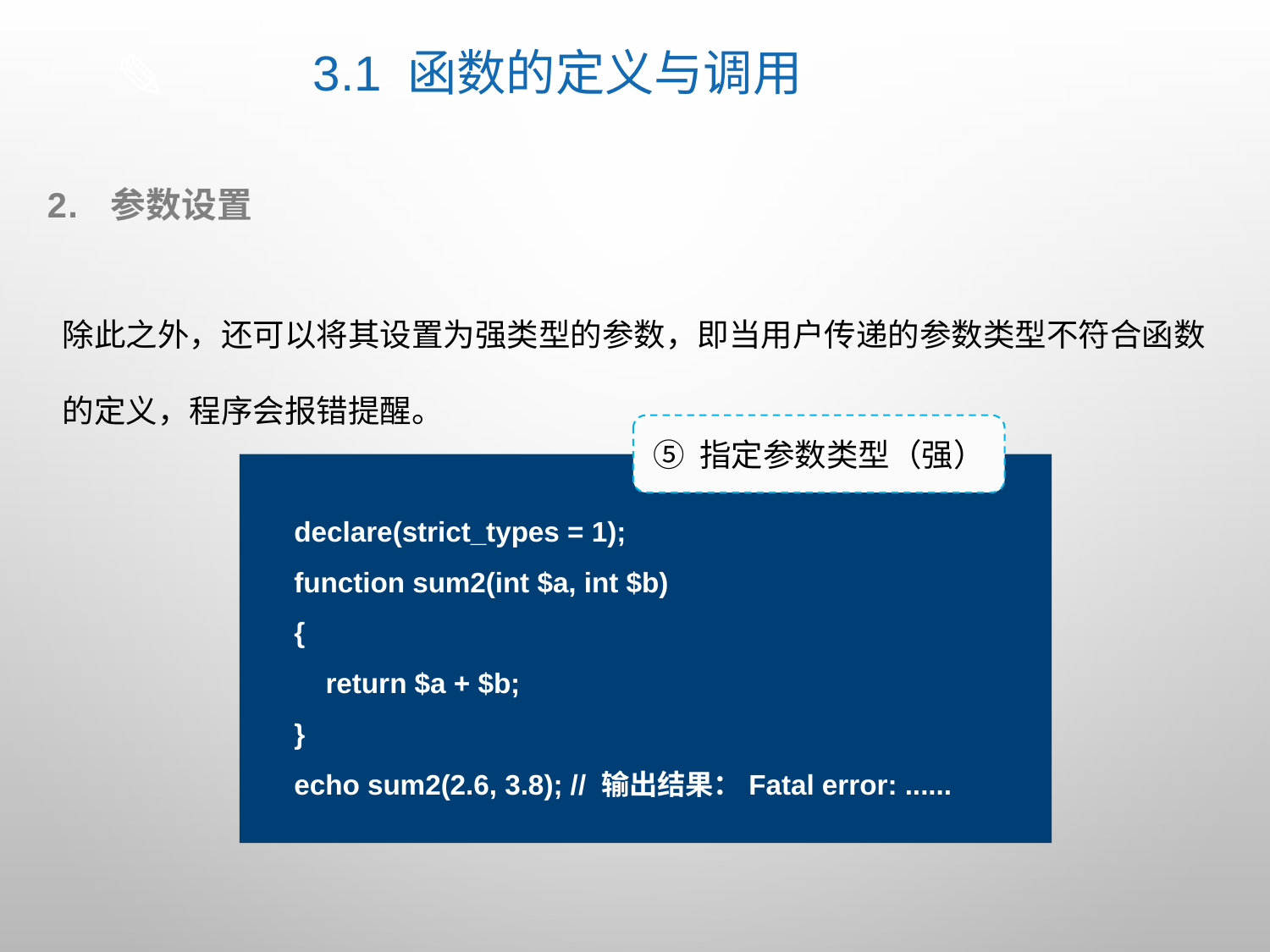

# 3.1 函数的定义与调用
参数设置
除此之外，还可以将其设置为强类型的参数，即当用户传递的参数类型不符合函数的定义，程序会报错提醒。
⑤ 指定参数类型（强）

declare(strict_types = 1);
function sum2(int $a, int $b)
{
    return $a + $b;
}
echo sum2(2.6, 3.8); // 输出结果：Fatal error: ......